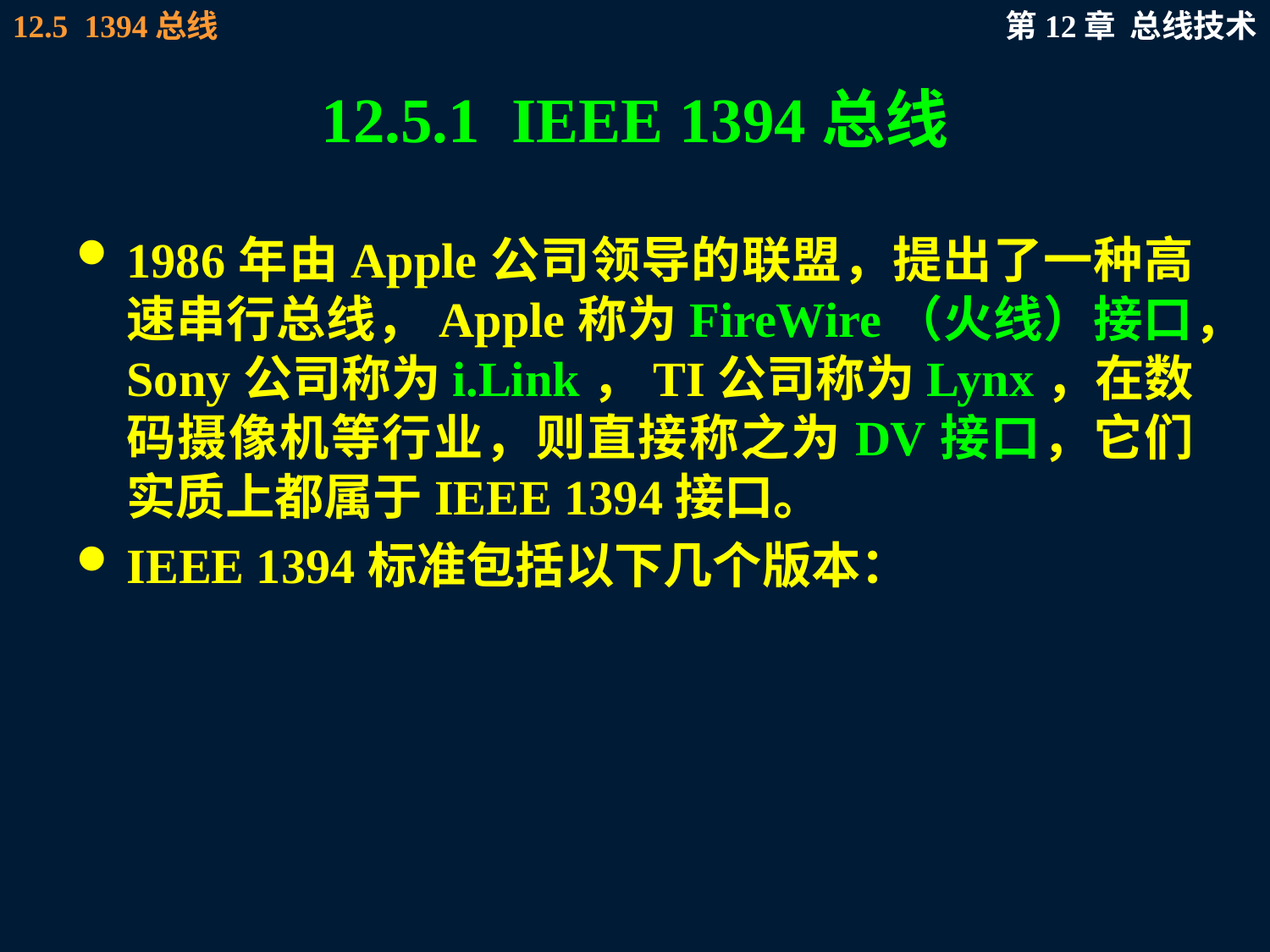

# 12.5.1  IEEE 1394总线
1986年由Apple公司领导的联盟，提出了一种高速串行总线，Apple称为FireWire（火线）接口，Sony公司称为i.Link，TI公司称为Lynx，在数码摄像机等行业，则直接称之为DV接口，它们实质上都属于IEEE 1394接口。
IEEE 1394标准包括以下几个版本：